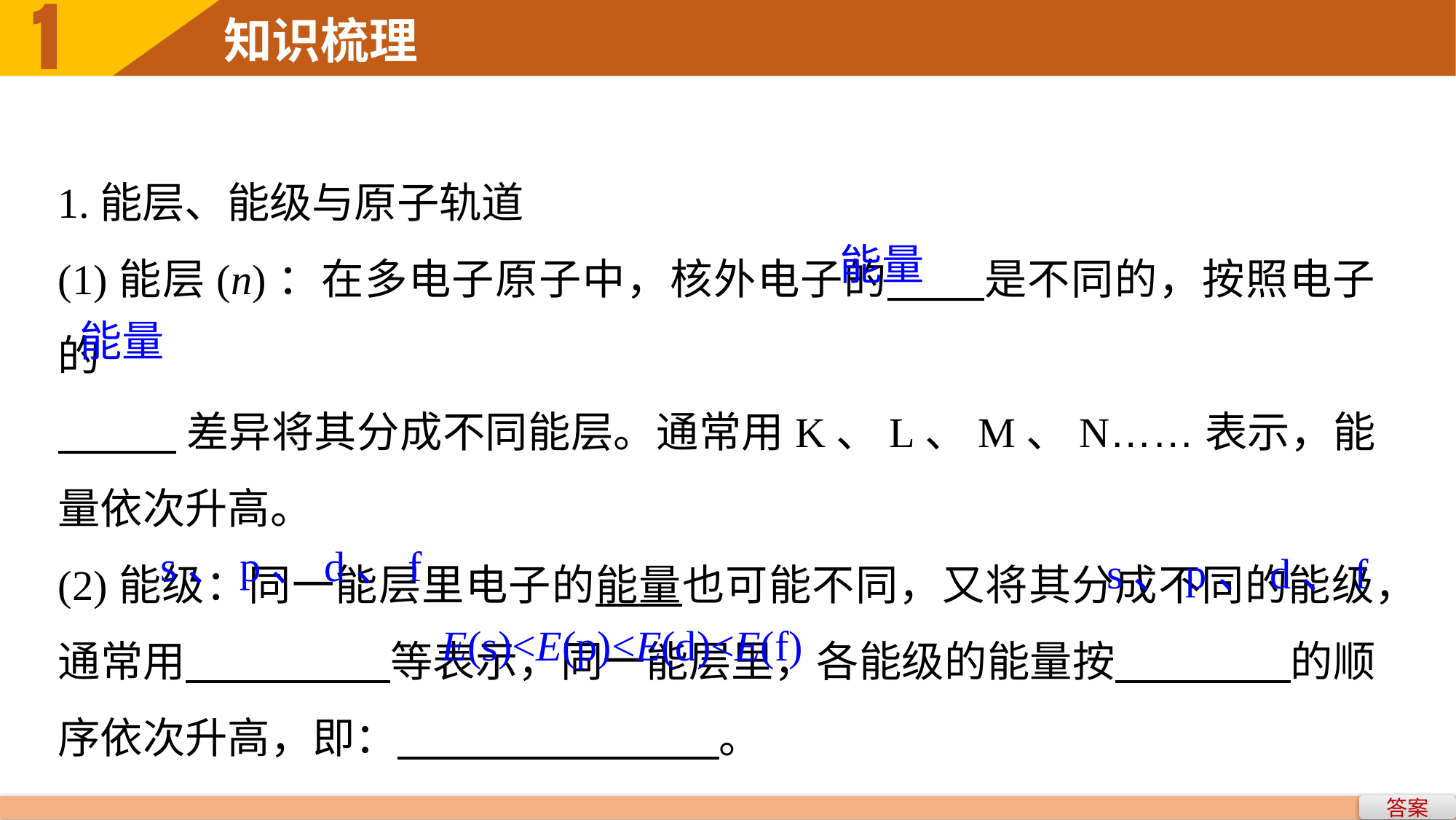

1

知识梳理
1.能层、能级与原子轨道
(1)能层(n)：在多电子原子中，核外电子的         是不同的，按照电子的
            差异将其分成不同能层。通常用K、L、M、N……表示，能量依次升高。
(2)能级：同一能层里电子的能量也可能不同，又将其分成不同的能级，通常用                     等表示，同一能层里，各能级的能量按                  的顺序依次升高，即：                                  。
能量
能量
s、p、d、f
s、p、d、f
E(s)<E(p)<E(d)<E(f)
答案